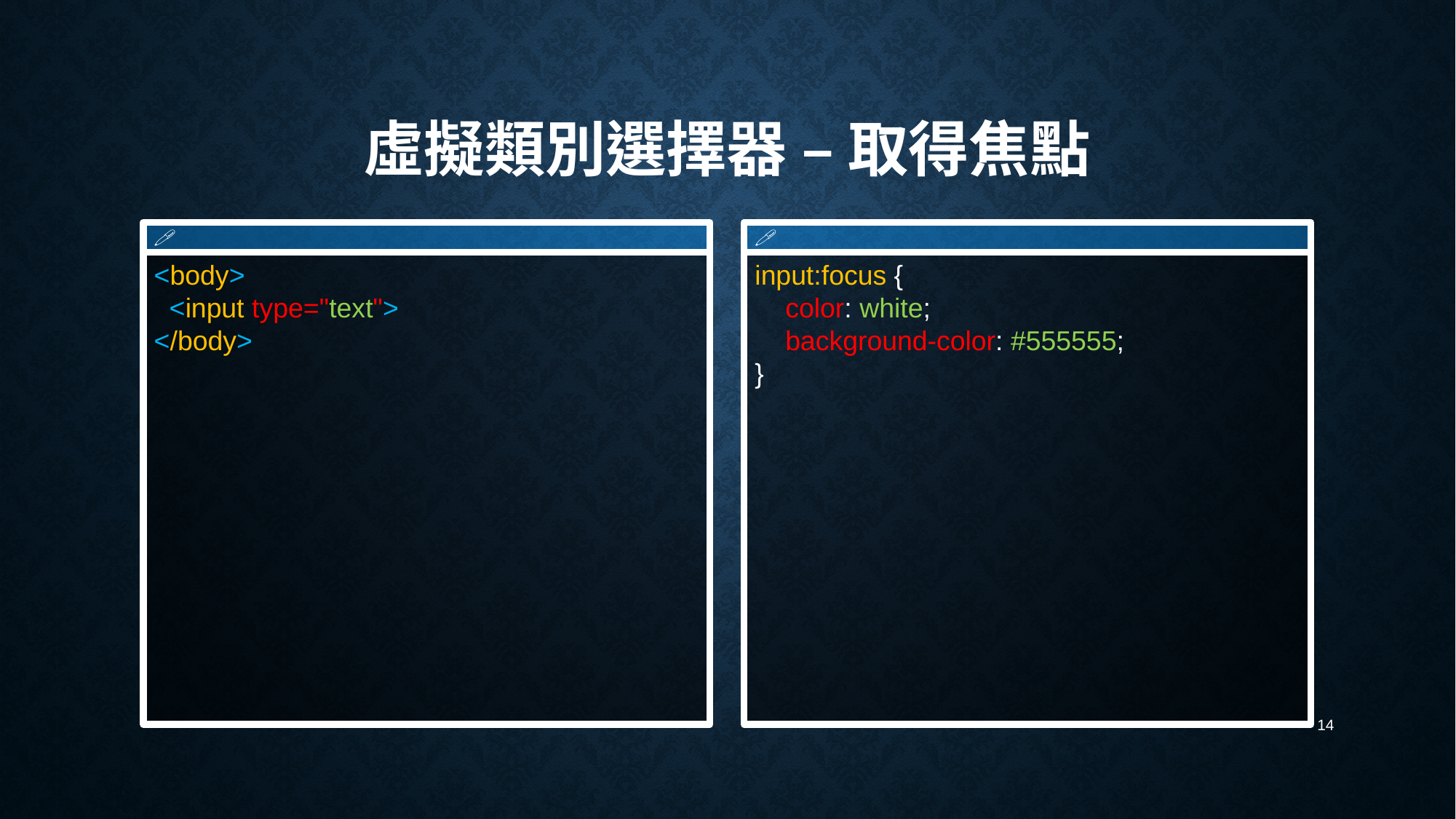

# 虛擬類別選擇器 – 取得焦點
🖊
<body>
  <input type="text">
</body>
🖊
input:focus {
    color: white;
    background-color: #555555;
}
14